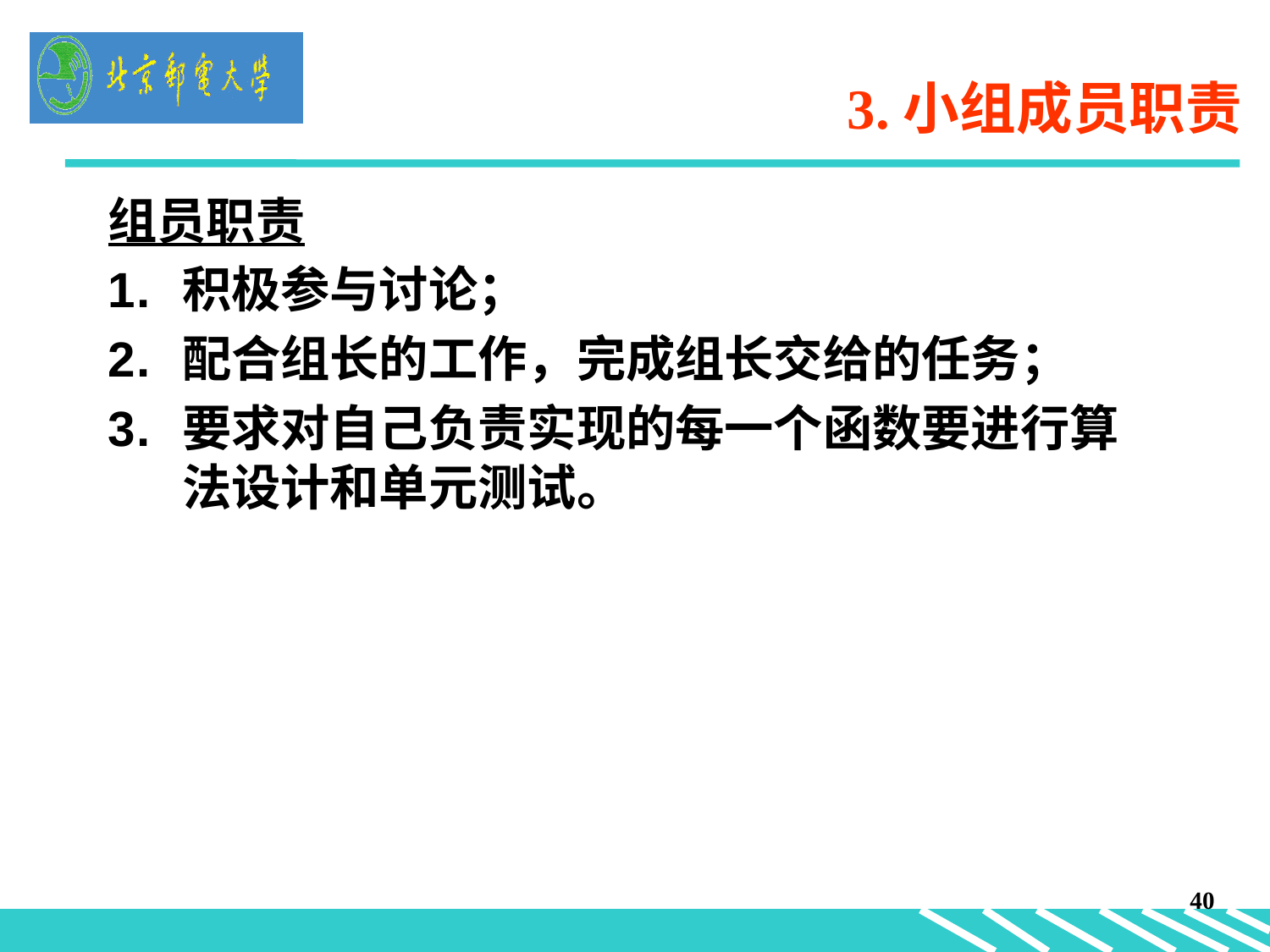

# 3.小组成员职责
组员职责
积极参与讨论；
配合组长的工作，完成组长交给的任务；
要求对自己负责实现的每一个函数要进行算法设计和单元测试。
40